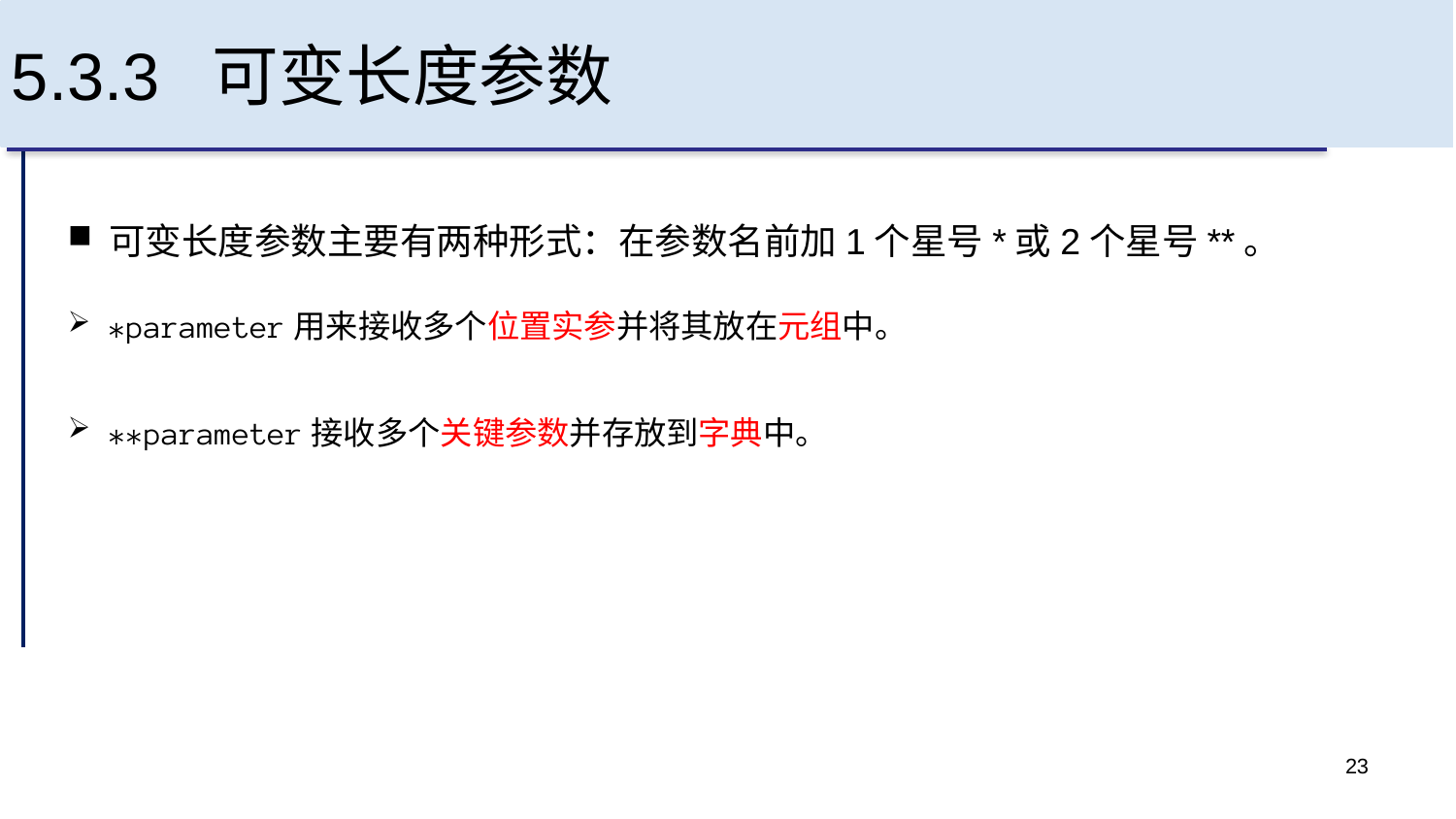

# 5.3.3  可变长度参数
可变长度参数主要有两种形式：在参数名前加1个星号*或2个星号**。
*parameter用来接收多个位置实参并将其放在元组中。
**parameter接收多个关键参数并存放到字典中。
23